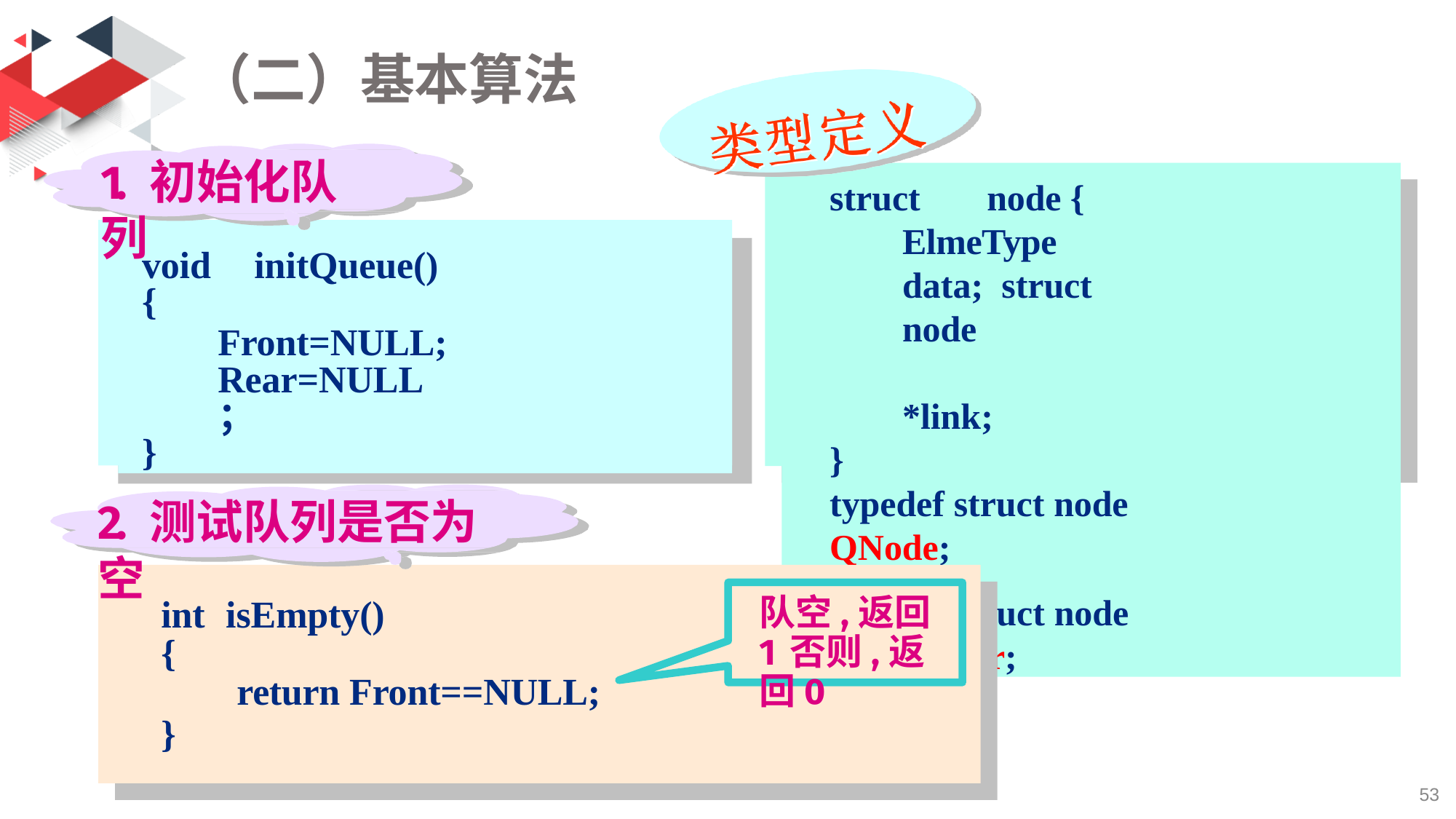

# （二）基本算法

1. 初始化队列

struct	node {
ElmeType	data;  struct	node		*link;
}
typedef struct node	QNode;
typedef struct node *QNodeptr;

void	initQueue()
{
Front=NULL;  Rear=NULL；
}

2. 测试队列是否为空

队空,返回1 否则,返回0
int	isEmpty()
{
return Front==NULL;
}
53